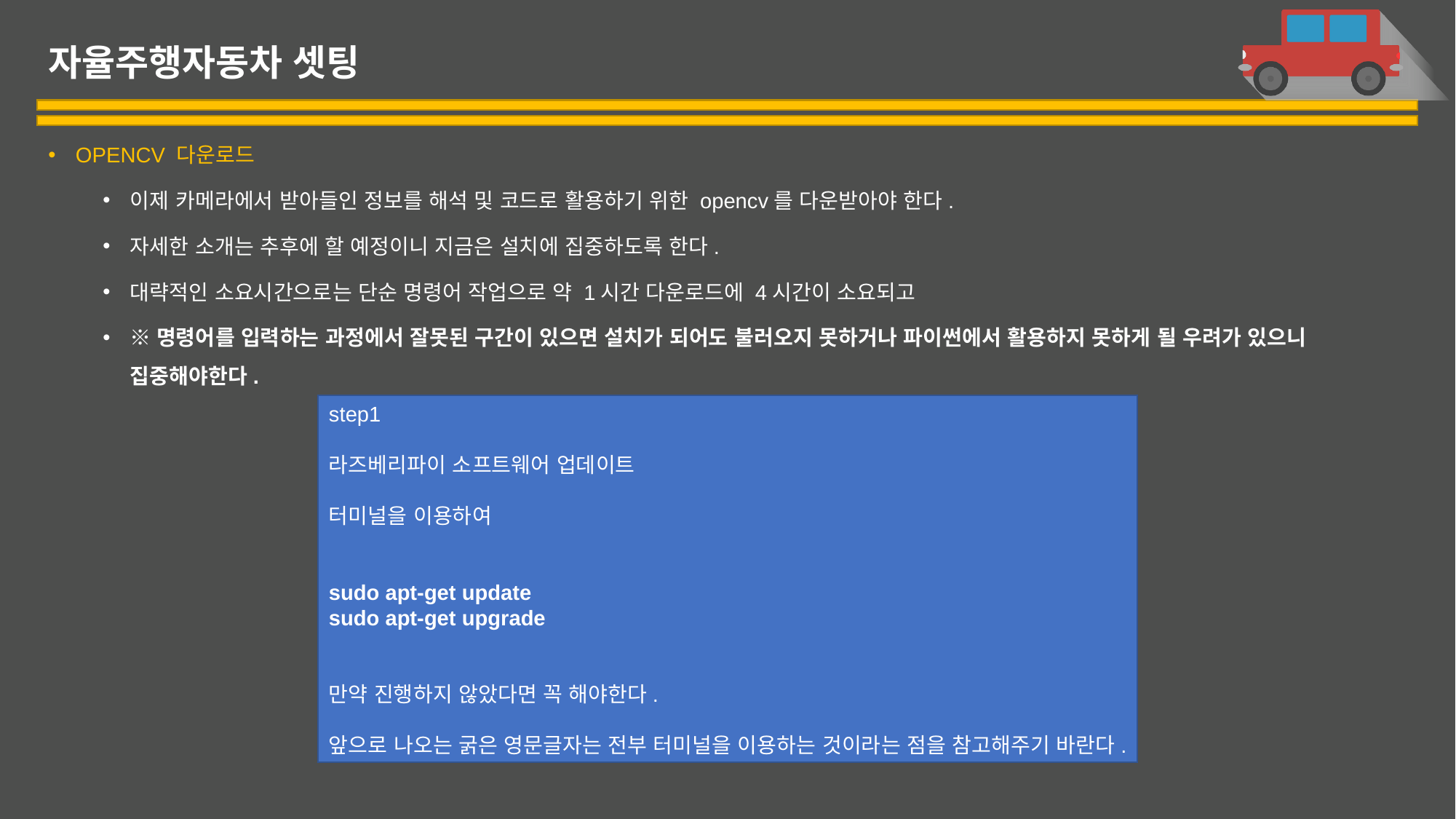

# 자율주행자동차 셋팅
OPENCV 다운로드
이제 카메라에서 받아들인 정보를 해석 및 코드로 활용하기 위한 opencv를 다운받아야 한다.
자세한 소개는 추후에 할 예정이니 지금은 설치에 집중하도록 한다.
대략적인 소요시간으로는 단순 명령어 작업으로 약 1시간 다운로드에 4시간이 소요되고
※명령어를 입력하는 과정에서 잘못된 구간이 있으면 설치가 되어도 불러오지 못하거나 파이썬에서 활용하지 못하게 될 우려가 있으니 집중해야한다.

step1

라즈베리파이 소프트웨어 업데이트

터미널을 이용하여

sudo apt-get update
sudo apt-get upgrade

만약 진행하지 않았다면 꼭 해야한다.

앞으로 나오는 굵은 영문글자는 전부 터미널을 이용하는 것이라는 점을 참고해주기 바란다.